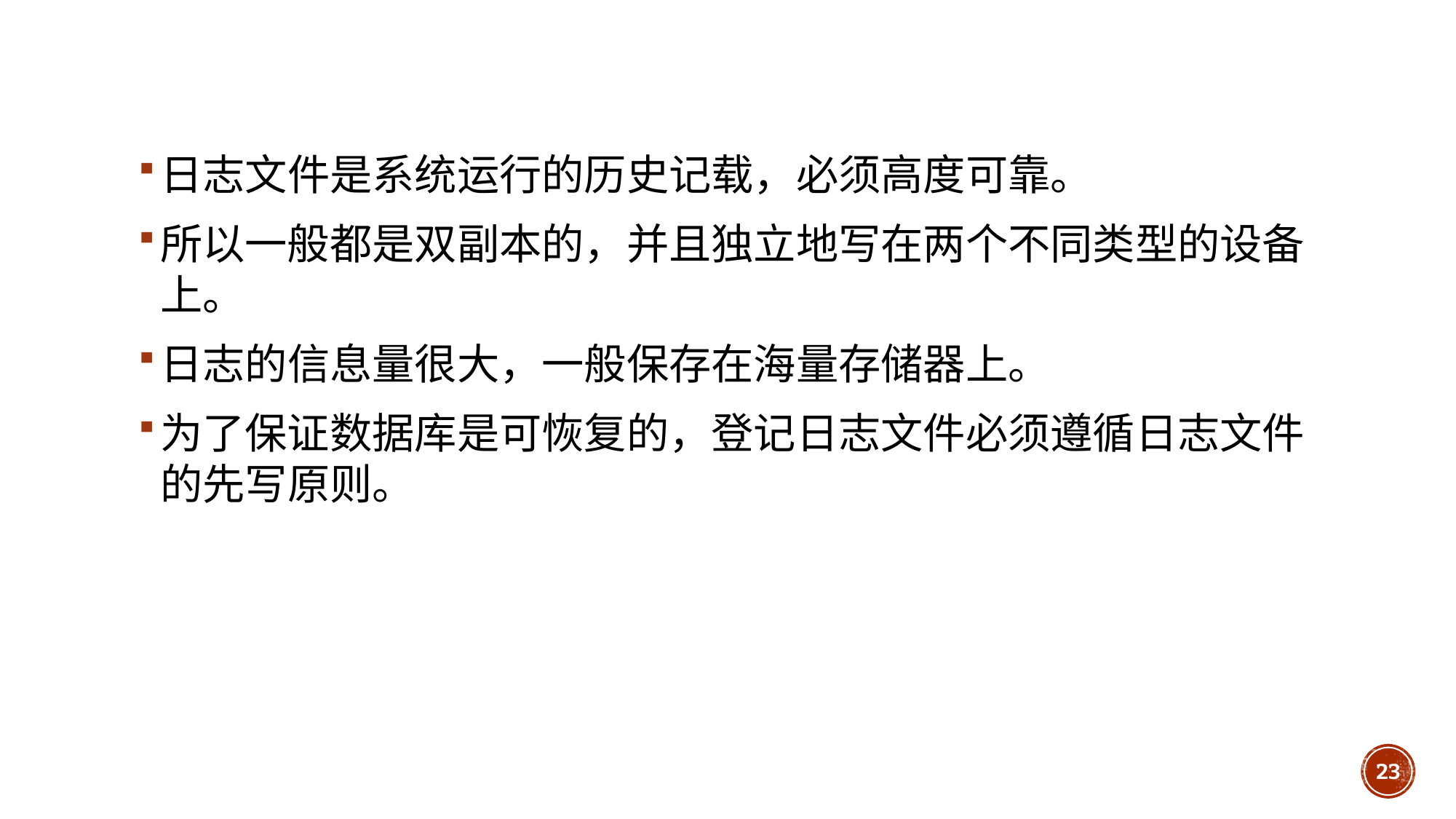

#
日志文件是系统运行的历史记载，必须高度可靠。
所以一般都是双副本的，并且独立地写在两个不同类型的设备上。
日志的信息量很大，一般保存在海量存储器上。
为了保证数据库是可恢复的，登记日志文件必须遵循日志文件的先写原则。

23